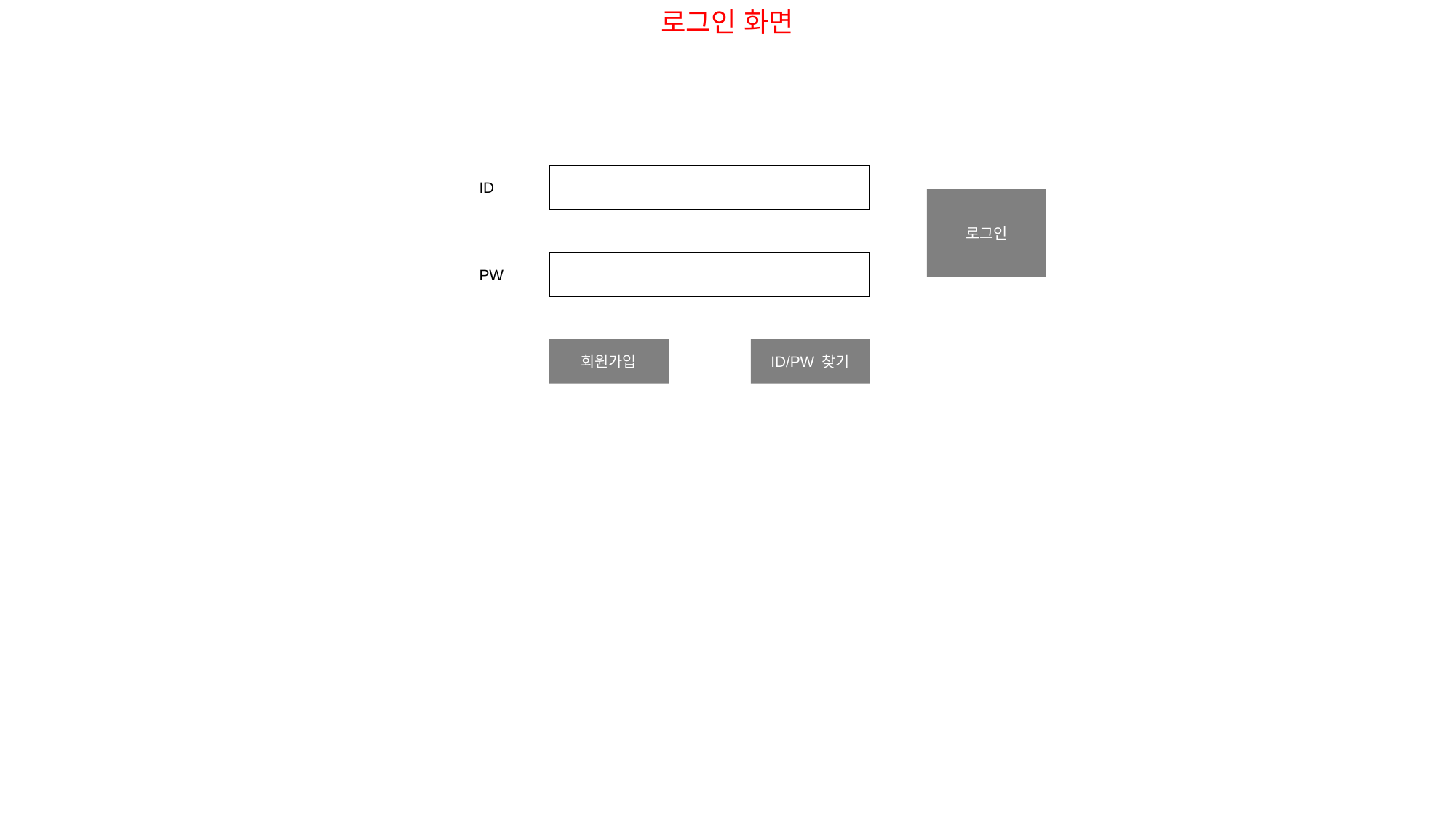

로그인 화면

ID
로그인

PW
회원가입
ID/PW 찾기